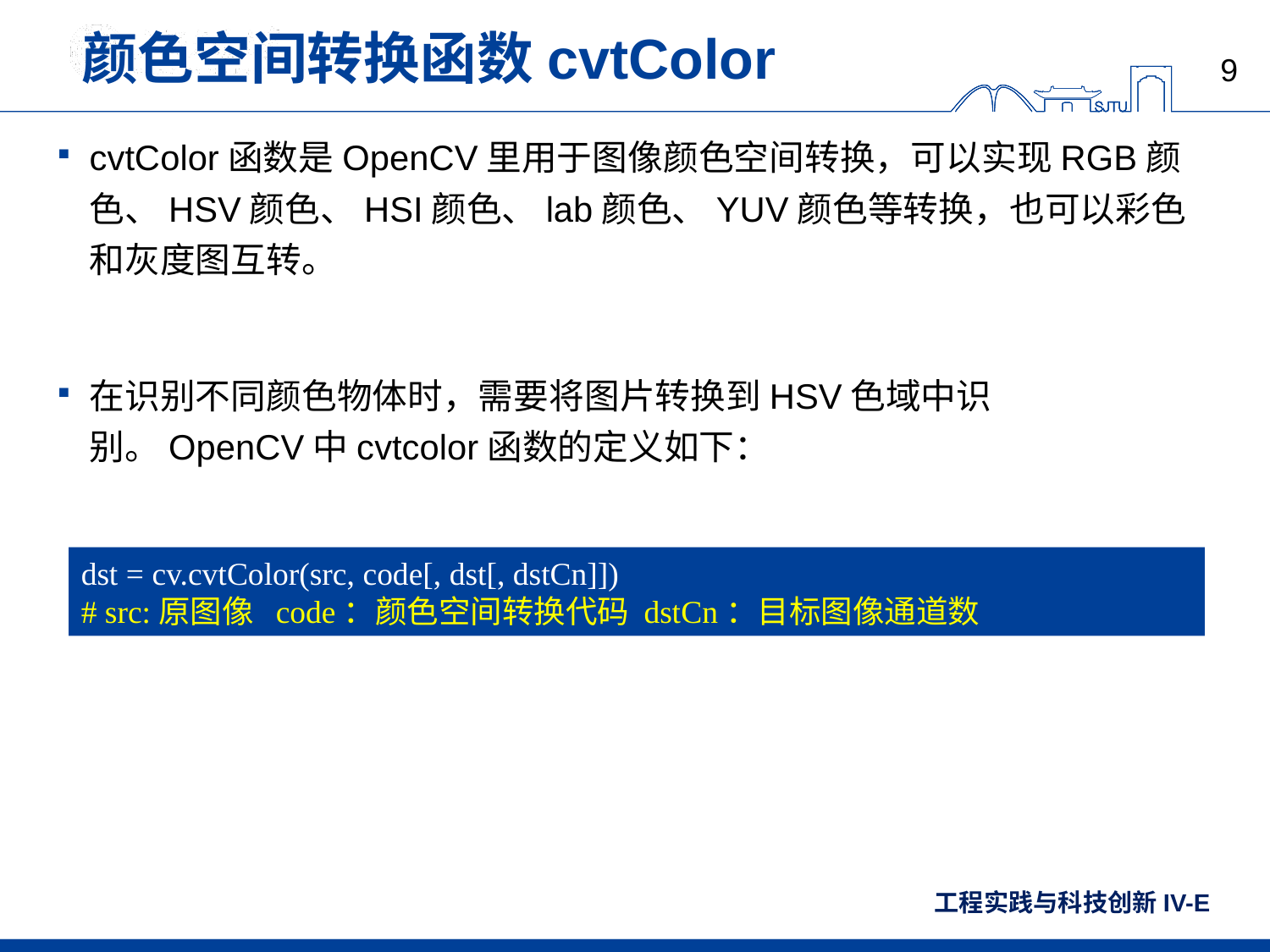

# 颜色空间转换函数cvtColor
9
cvtColor函数是OpenCV里用于图像颜色空间转换，可以实现RGB颜色、HSV颜色、HSI颜色、lab颜色、YUV颜色等转换，也可以彩色和灰度图互转。

在识别不同颜色物体时，需要将图片转换到HSV色域中识别。OpenCV中cvtcolor函数的定义如下：

dst = cv.cvtColor(src, code[, dst[, dstCn]])
# src:原图像  code：颜色空间转换代码 dstCn：目标图像通道数